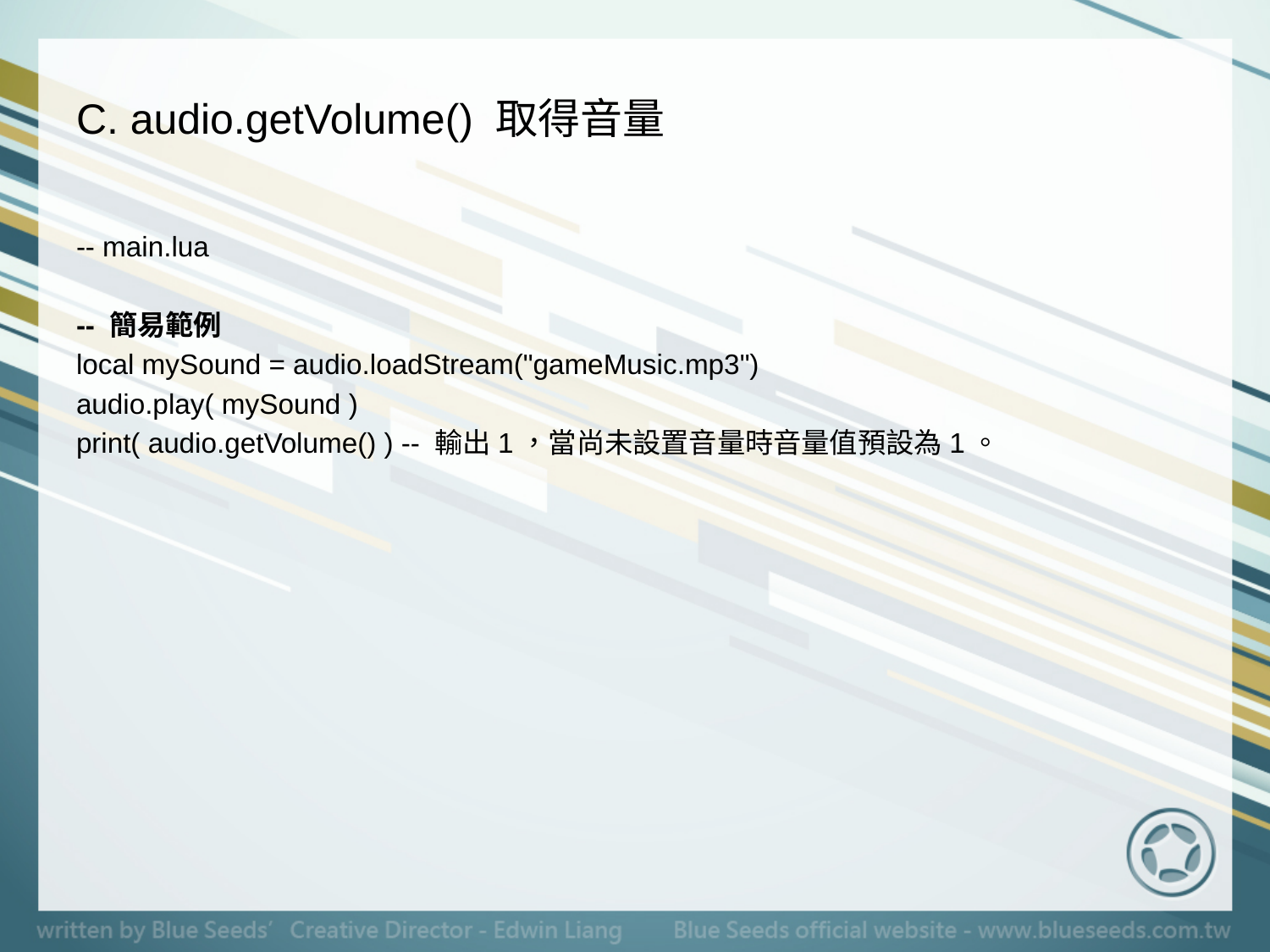

# C. audio.getVolume() 取得音量
-- main.lua

-- 簡易範例
local mySound = audio.loadStream("gameMusic.mp3")
audio.play( mySound )
print( audio.getVolume() ) -- 輸出1，當尚未設置音量時音量值預設為1。